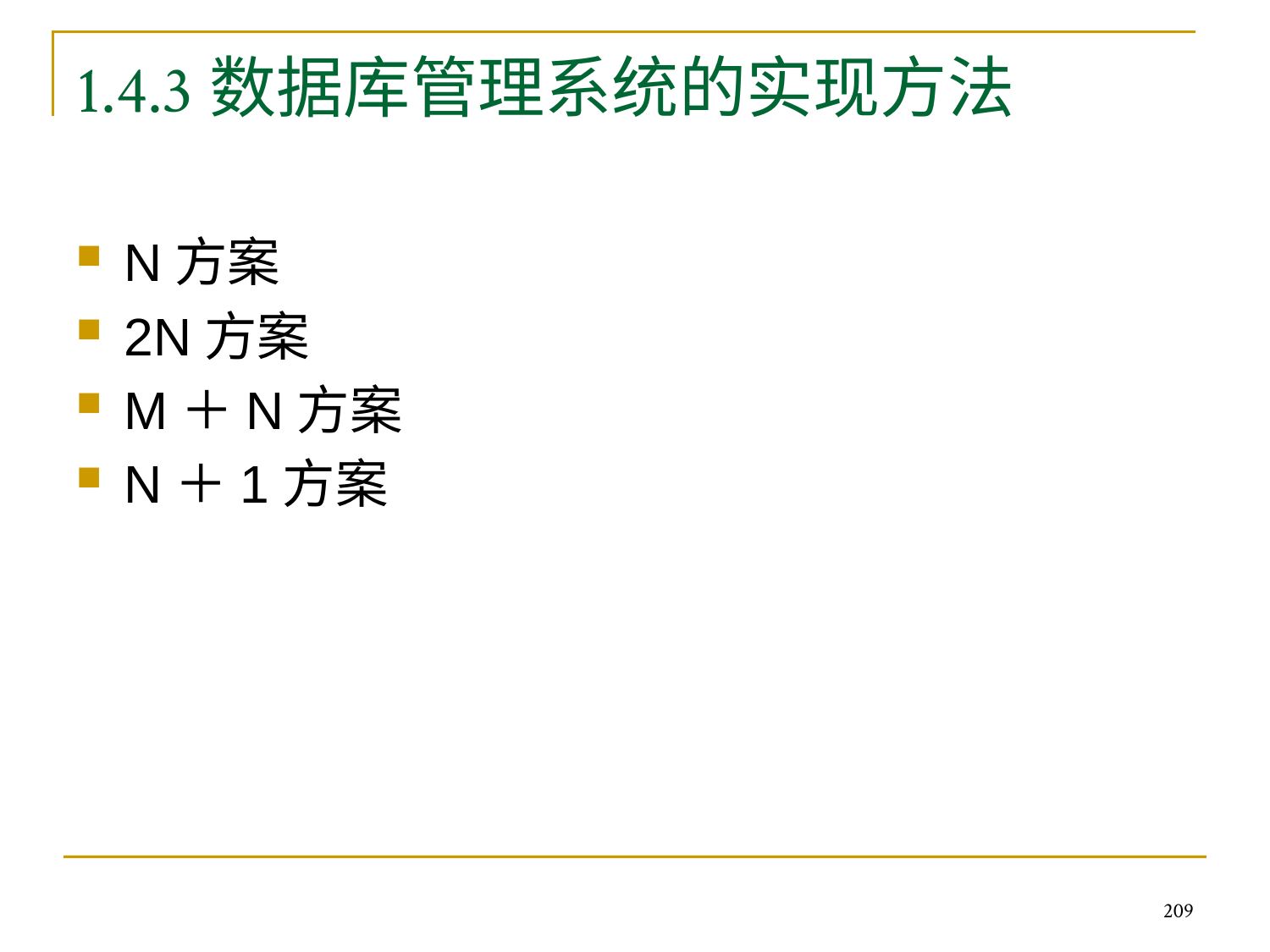

# 1.4.3数据库管理系统的实现方法
N方案
2N方案
M＋N方案
N＋1方案

209